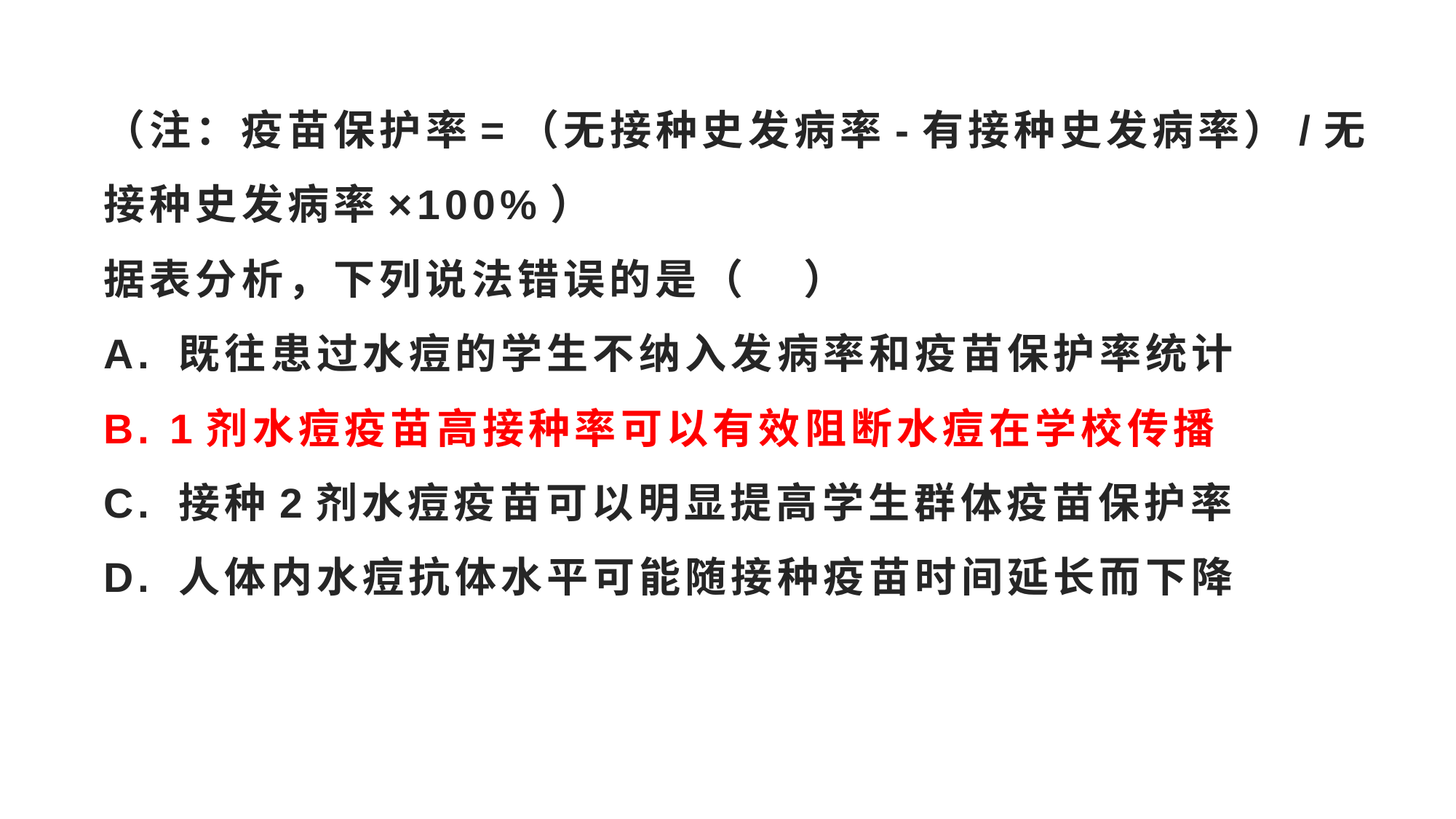

# （注：疫苗保护率=（无接种史发病率-有接种史发病率）/无接种史发病率×100%） 据表分析，下列说法错误的是（    ） A. 既往患过水痘的学生不纳入发病率和疫苗保护率统计 B. 1剂水痘疫苗高接种率可以有效阻断水痘在学校传播 C. 接种2剂水痘疫苗可以明显提高学生群体疫苗保护率 D. 人体内水痘抗体水平可能随接种疫苗时间延长而下降